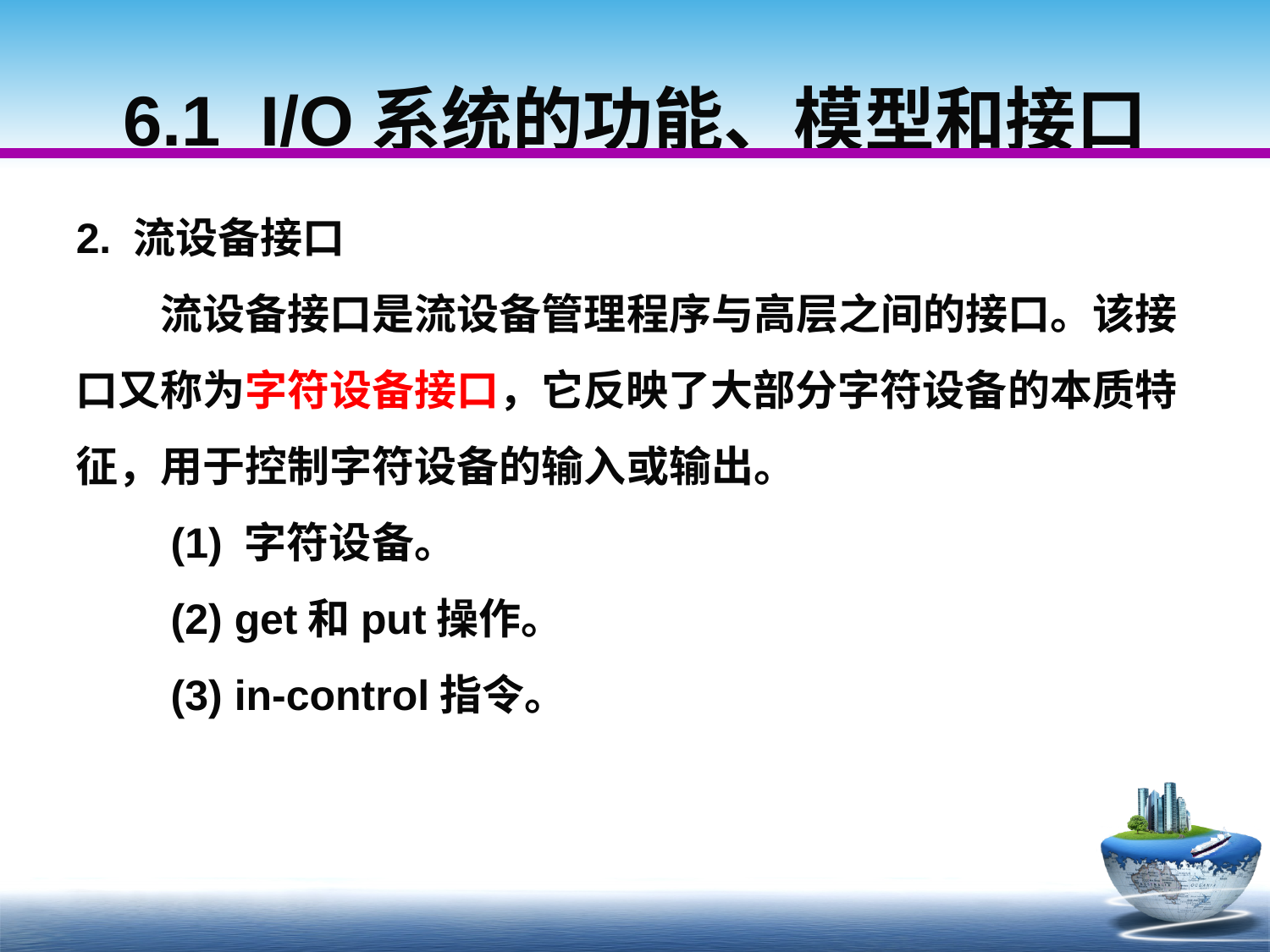

# 6.1  I/O系统的功能、模型和接口
2. 流设备接口
　　流设备接口是流设备管理程序与高层之间的接口。该接口又称为字符设备接口，它反映了大部分字符设备的本质特征，用于控制字符设备的输入或输出。
　　(1) 字符设备。
　　(2) get和put操作。
　　(3) in-control指令。